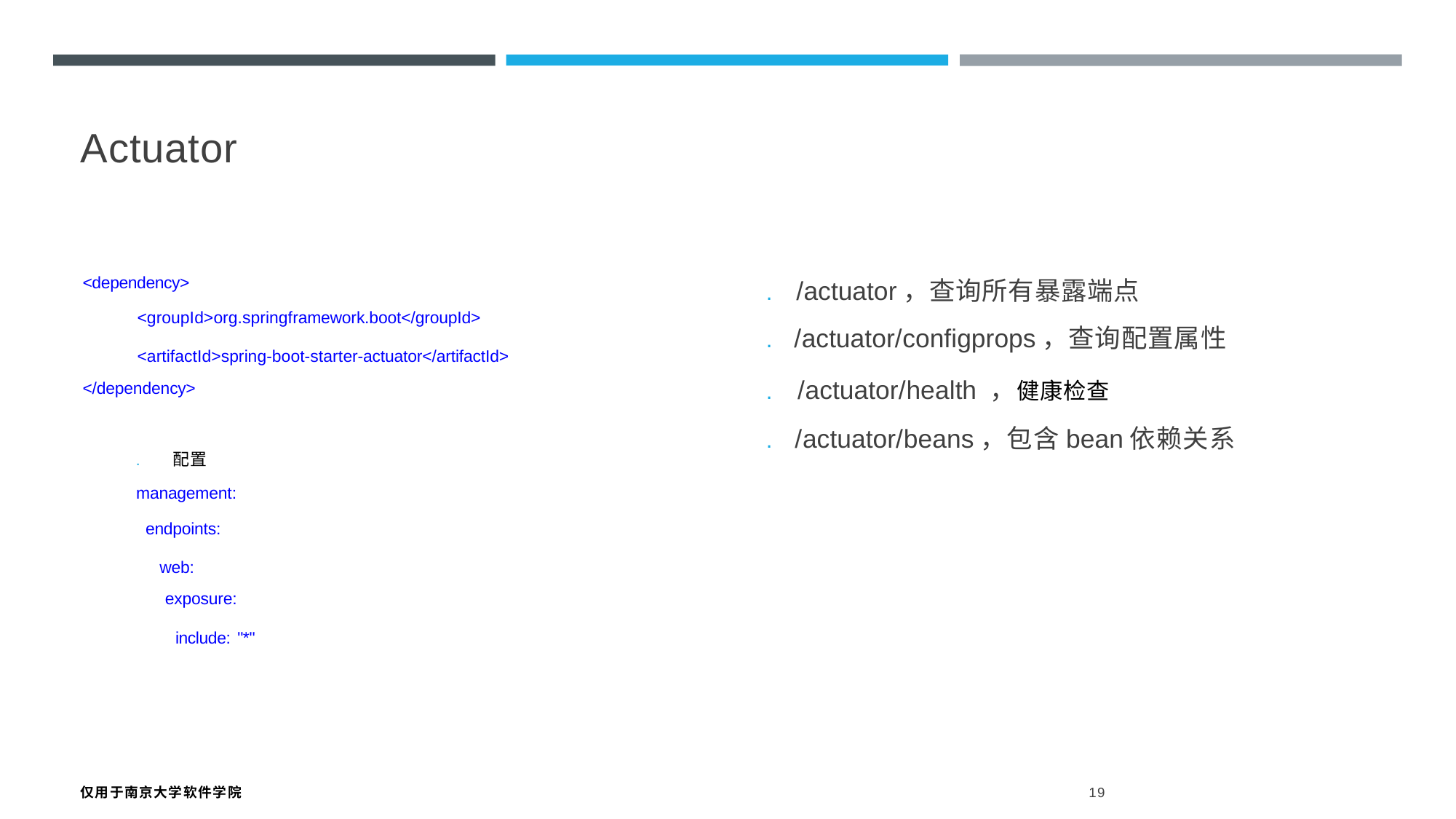

Actuator

<dependency>
<groupId>org.springframework.boot</groupId>
<artifactId>spring-boot-starter-actuator</artifactId>  </dependency>

.      配置
management:
endpoints:
web:
exposure:

include: "*"

.   /actuator，查询所有暴露端点
.   /actuator/configprops，查询配置属性
.   /actuator/health ，健康检查

.   /actuator/beans，包含bean依赖关系

仅用于南京大学软件学院                                                                                                                                                                                                                                                                                19